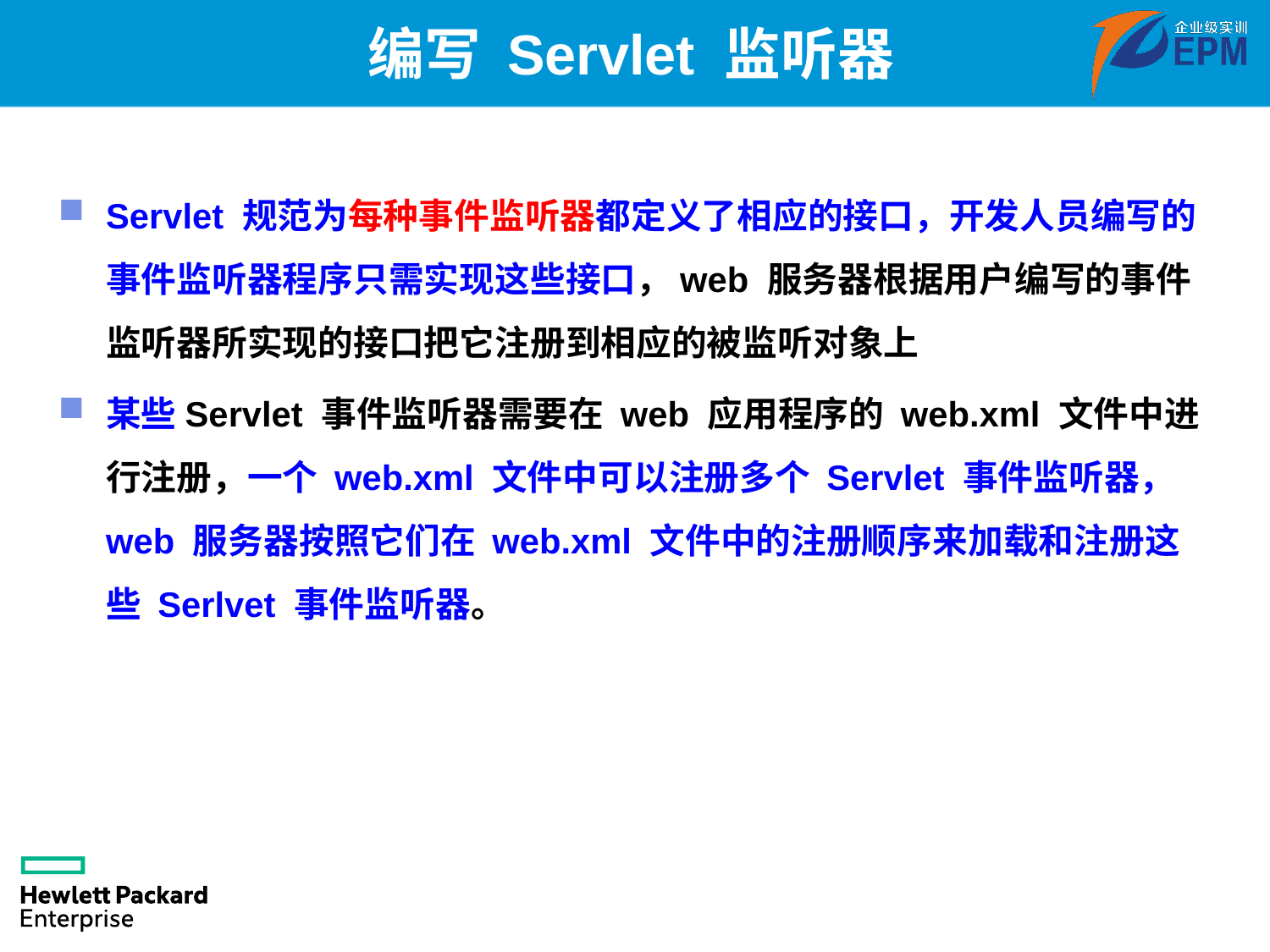

# 编写 Servlet 监听器
Servlet 规范为每种事件监听器都定义了相应的接口，开发人员编写的事件监听器程序只需实现这些接口，web 服务器根据用户编写的事件监听器所实现的接口把它注册到相应的被监听对象上
某些Servlet 事件监听器需要在 web 应用程序的 web.xml 文件中进行注册，一个 web.xml 文件中可以注册多个 Servlet 事件监听器，web 服务器按照它们在 web.xml 文件中的注册顺序来加载和注册这些 Serlvet 事件监听器。